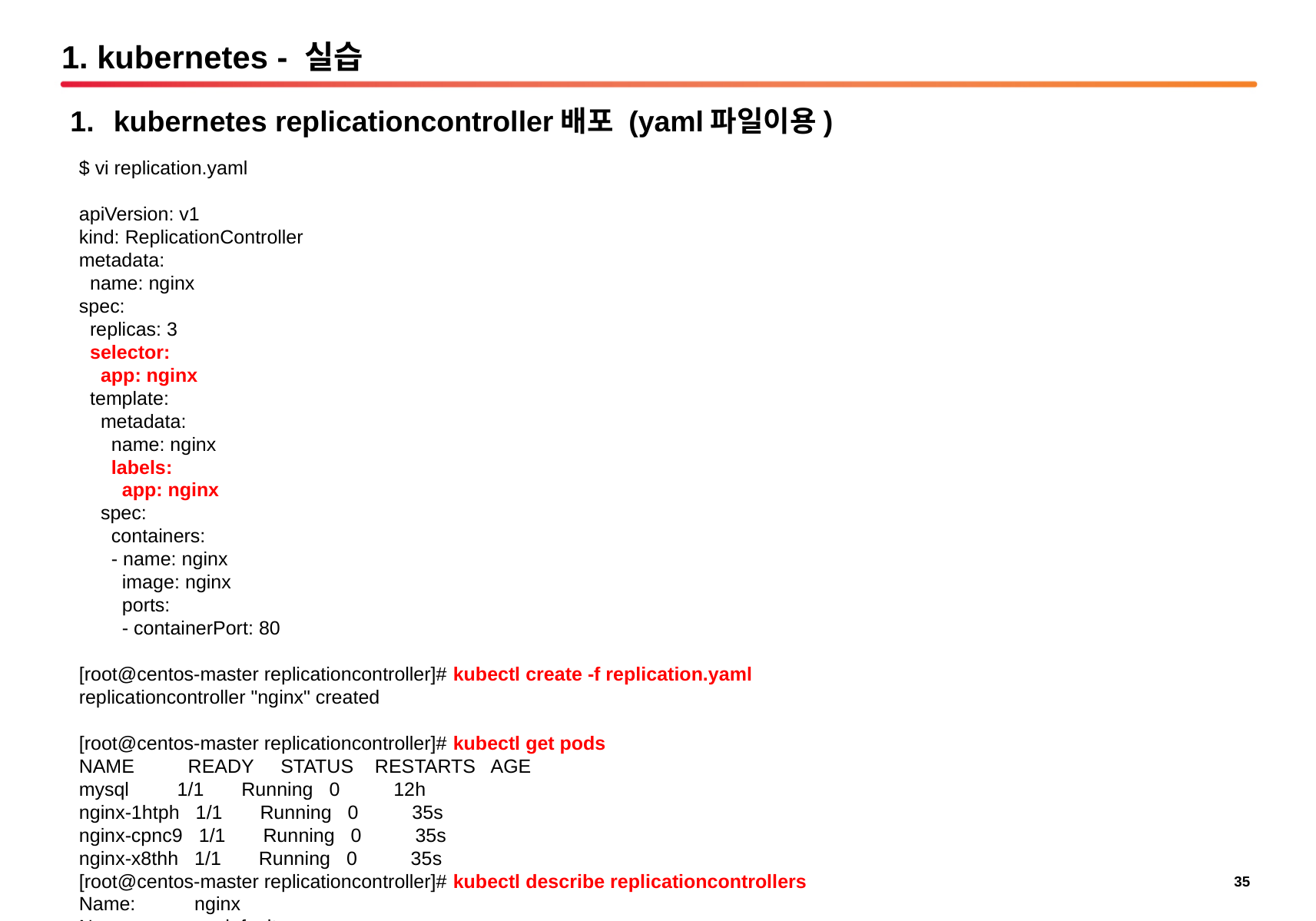

# 1. kubernetes - 실습
kubernetes replicationcontroller배포 (yaml파일이용)

$ vi replication.yaml

apiVersion: v1
kind: ReplicationController
metadata:
  name: nginx
spec:
  replicas: 3
  selector:
    app: nginx
  template:
    metadata:
      name: nginx
      labels:
        app: nginx
    spec:
      containers:
      - name: nginx
        image: nginx
        ports:
        - containerPort: 80

[root@centos-master replicationcontroller]# kubectl create -f replication.yaml
replicationcontroller "nginx" created

[root@centos-master replicationcontroller]# kubectl get pods
NAME          READY     STATUS    RESTARTS   AGE
mysql         1/1       Running   0          12h
nginx-1htph   1/1       Running   0          35s
nginx-cpnc9   1/1       Running   0          35s
nginx-x8thh   1/1       Running   0          35s
[root@centos-master replicationcontroller]# kubectl describe replicationcontrollers
Name:           nginx
Namespace:      default
Image(s):       nginx
Selector:       app=nginx
Labels:         app=nginx
Replicas:       3 current / 3 desired
Pods Status:    3 Running / 0 Waiting / 0 Succeeded / 0 Failed
No volumes.
Events:
  FirstSeen     LastSeen        Count   From                            SubObjectPath   Type            Reason                  Message
  ---------     --------        -----   ----                            -------------   --------        ------                  -------
  6m            6m              1       {replication-controller }                       Normal          SuccessfulCreate        Created pod: nginx-x8thh
  6m            6m              1       {replication-controller }                       Normal          SuccessfulCreate        Created pod: nginx-cpnc9
  6m            6m              1       {replication-controller }                       Normal          SuccessfulCreate        Created pod: nginx-1htph

[root@centos-master replicationcontroller]# kubectl delete -f replication.yaml
replicationcontroller "nginx" deleted
[root@centos-master replicationcontroller]# kubectl get replicationcontrollers
No resources found.